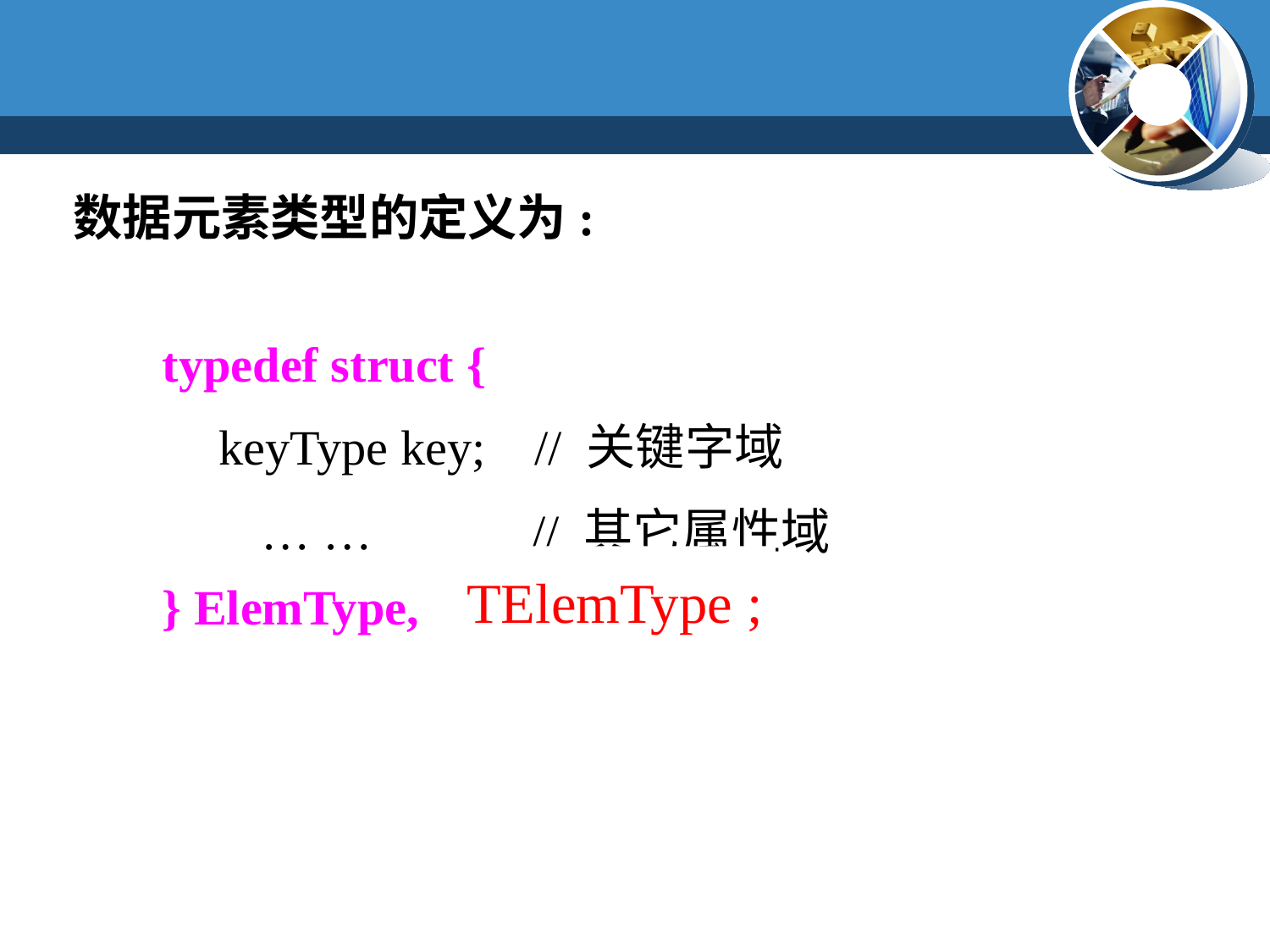

数据元素类型的定义为:
typedef struct {
    keyType key;    // 关键字域
       … …             // 其它属性域
} ElemType,
 TElemType ;